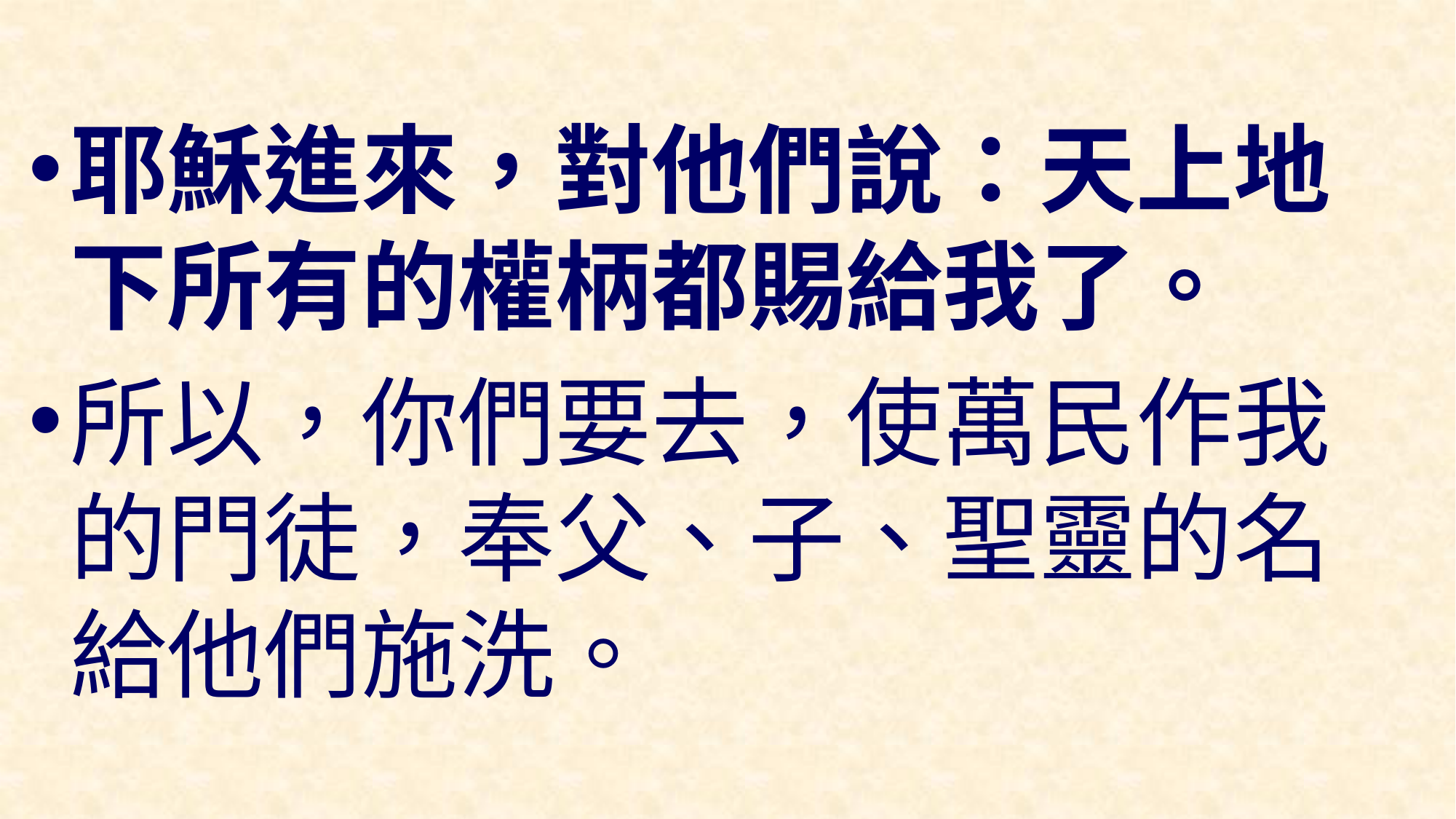

耶穌進來，對他們說：天上地下所有的權柄都賜給我了。
所以，你們要去，使萬民作我的門徒，奉父、子、聖靈的名給他們施洗。